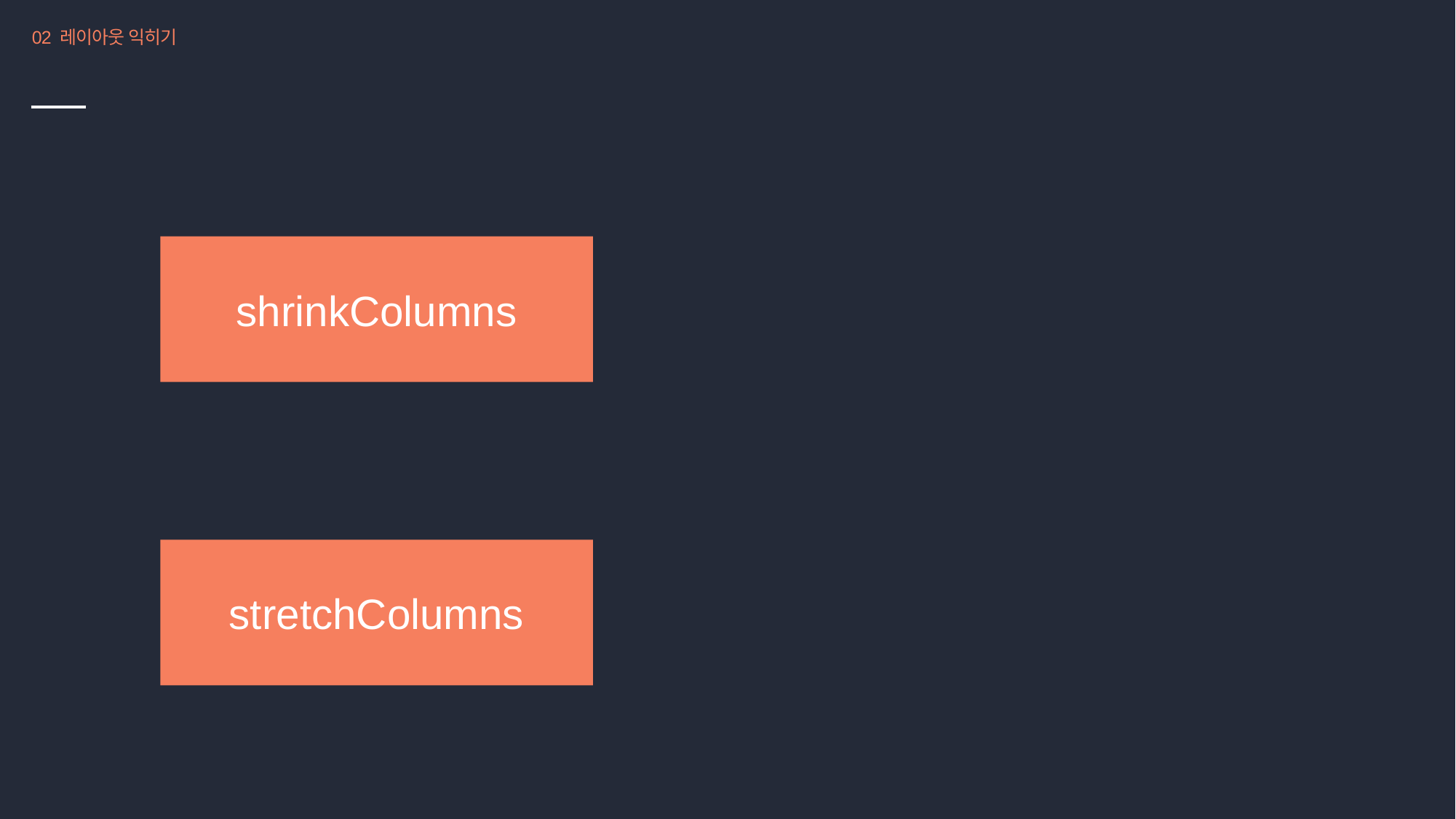

02 레이아웃 익히기
테이블 레이아웃
shrinkColumns
부모 컨테이너의 폭에 맞추도록 각 열의 폭을 강제로 축소
stretchColumns
부모 컨테이너의 여유공간을 모두
채우기 위해 각 열의 폭을 강제로 늘림